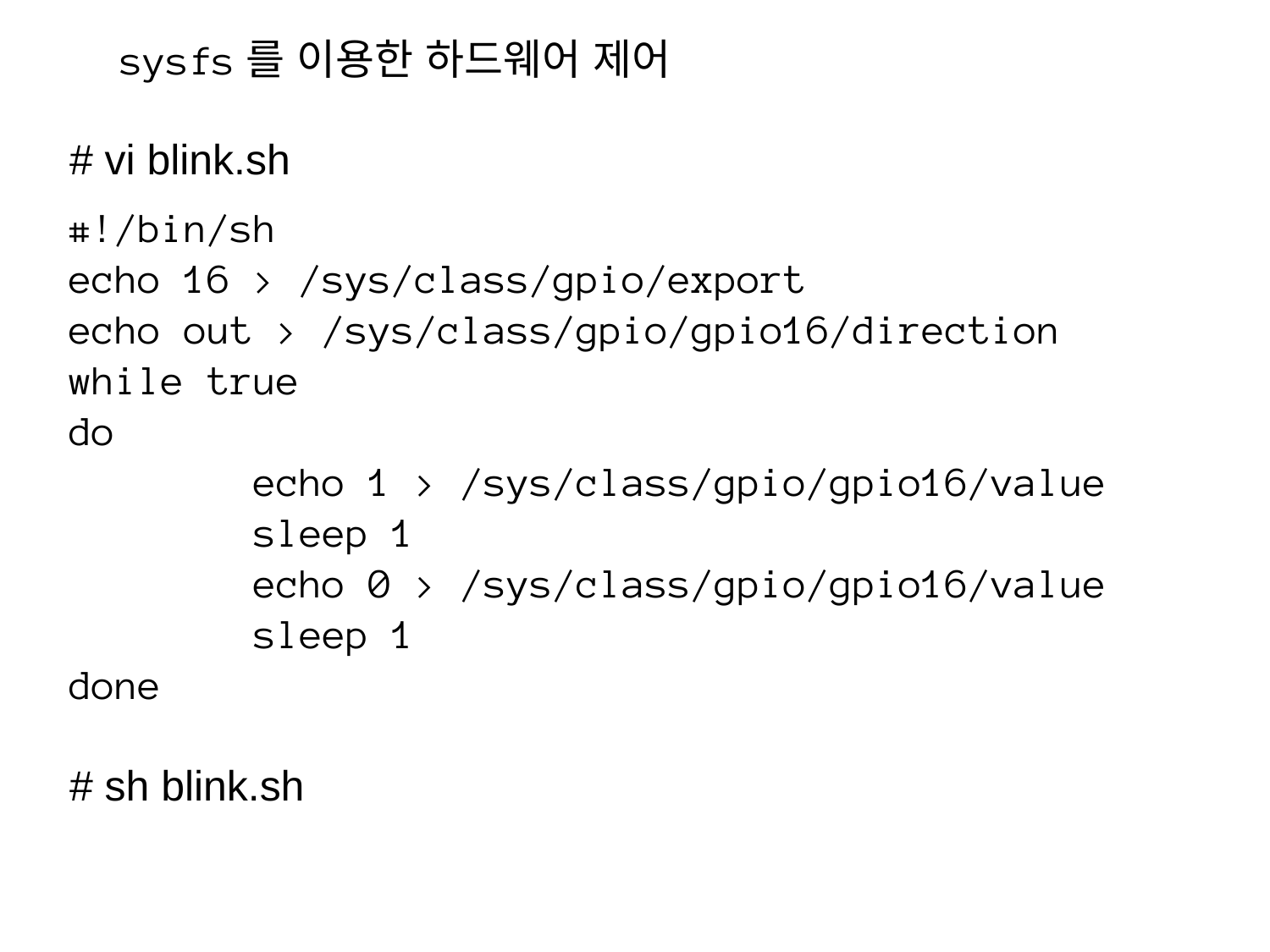

sysfs를 이용한 하드웨어 제어

# vi blink.sh

#!/bin/sh
echo 16 > /sys/class/gpio/export
echo out > /sys/class/gpio/gpio16/direction
while true
do
        echo 1 > /sys/class/gpio/gpio16/value
        sleep 1
        echo 0 > /sys/class/gpio/gpio16/value
        sleep 1
done

# sh blink.sh